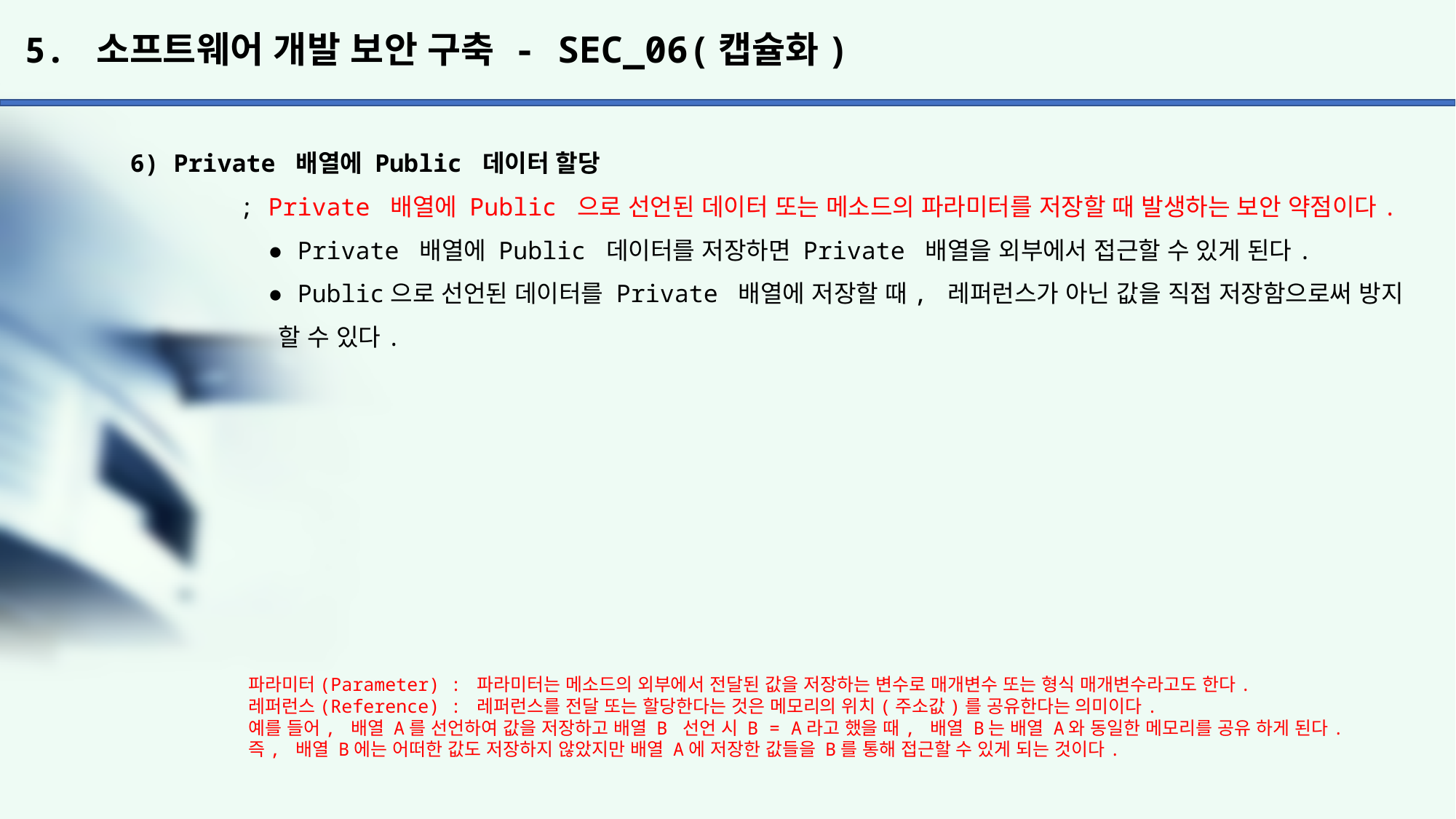

# 5. 소프트웨어 개발 보안 구축 - SEC_06(캡슐화)
6) Private 배열에 Public 데이터 할당
	; Private 배열에 Public 으로 선언된 데이터 또는 메소드의 파라미터를 저장할 때 발생하는 보안 약점이다.
	  ● Private 배열에 Public 데이터를 저장하면 Private 배열을 외부에서 접근할 수 있게 된다.
	  ● Public으로 선언된 데이터를 Private 배열에 저장할 때, 레퍼런스가 아닌 값을 직접 저장함으로써 방지
	     할 수 있다.
파라미터(Parameter) : 파라미터는 메소드의 외부에서 전달된 값을 저장하는 변수로 매개변수 또는 형식 매개변수라고도 한다.
레퍼런스(Reference) : 레퍼런스를 전달 또는 할당한다는 것은 메모리의 위치(주소값)를 공유한다는 의미이다.
예를 들어, 배열 A를 선언하여 값을 저장하고 배열 B 선언 시 B = A라고 했을 때, 배열 B는 배열 A와 동일한 메모리를 공유 하게 된다. 즉, 배열 B에는 어떠한 값도 저장하지 않았지만 배열 A에 저장한 값들을 B를 통해 접근할 수 있게 되는 것이다.